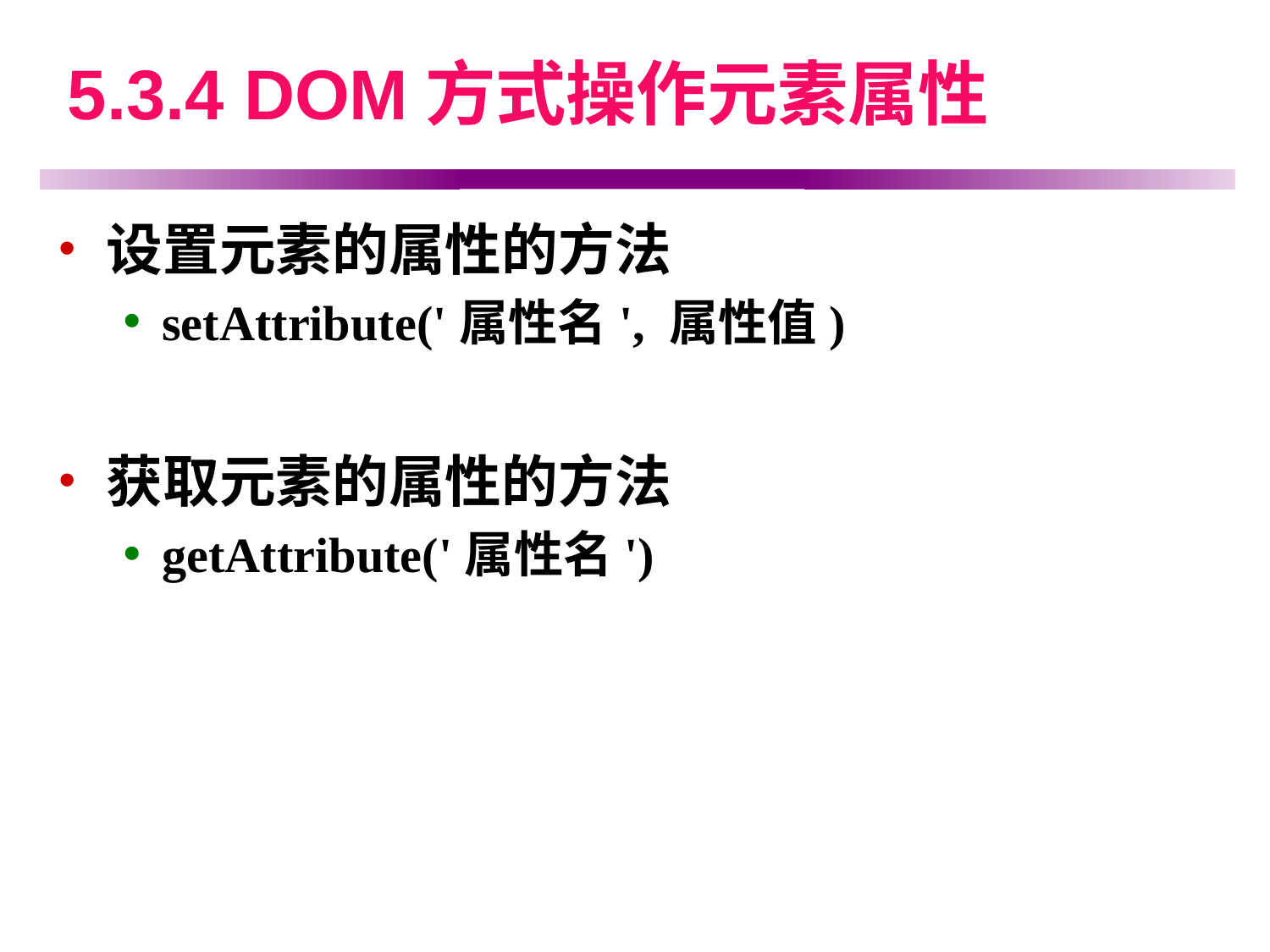

# 5.3.4 DOM方式操作元素属性
设置元素的属性的方法
setAttribute('属性名', 属性值)

获取元素的属性的方法
getAttribute('属性名')